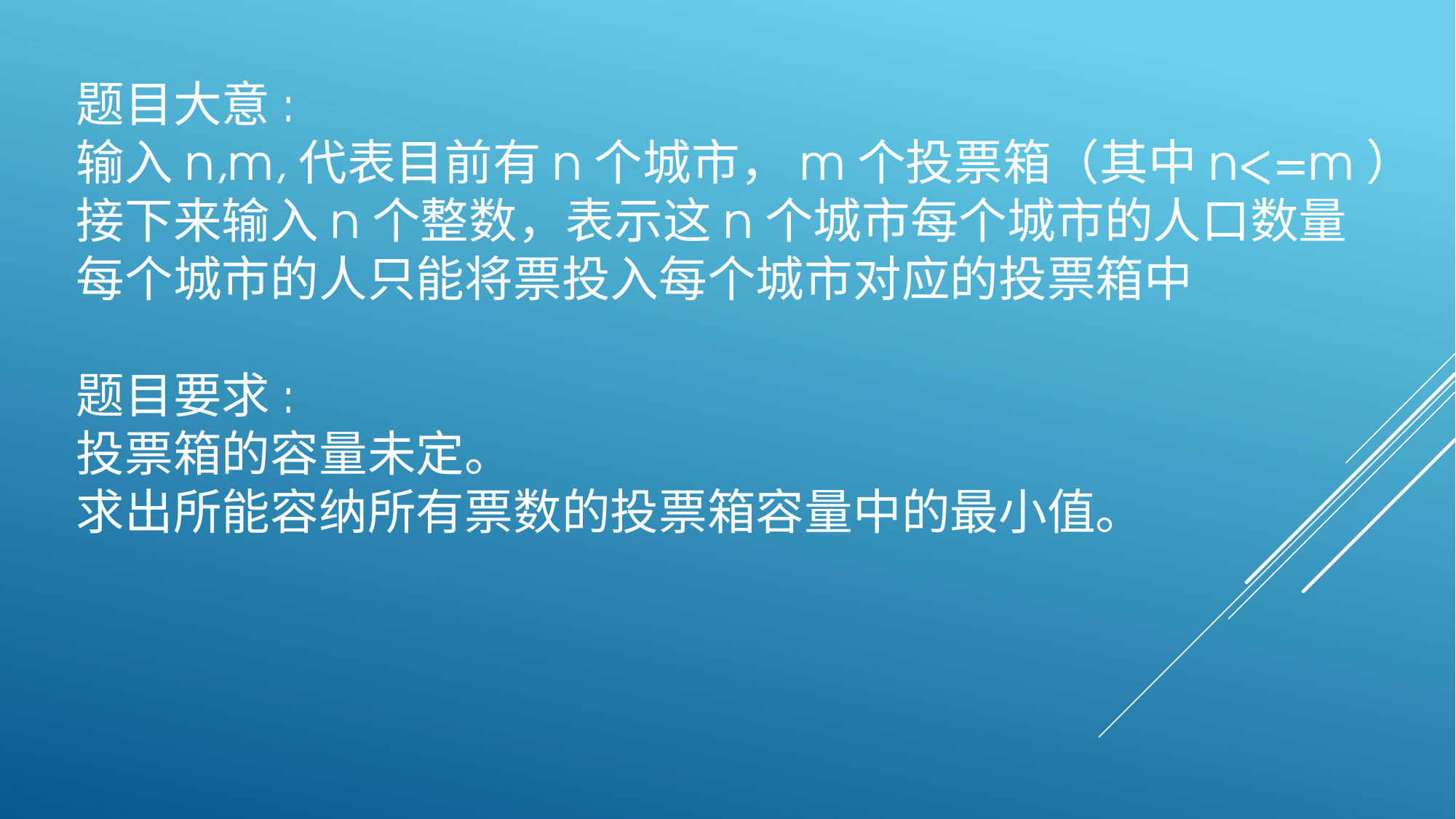

题目大意:
输入n,m,代表目前有n个城市，m个投票箱（其中n<=m）
接下来输入n个整数，表示这n个城市每个城市的人口数量
每个城市的人只能将票投入每个城市对应的投票箱中

题目要求:
投票箱的容量未定。
求出所能容纳所有票数的投票箱容量中的最小值。